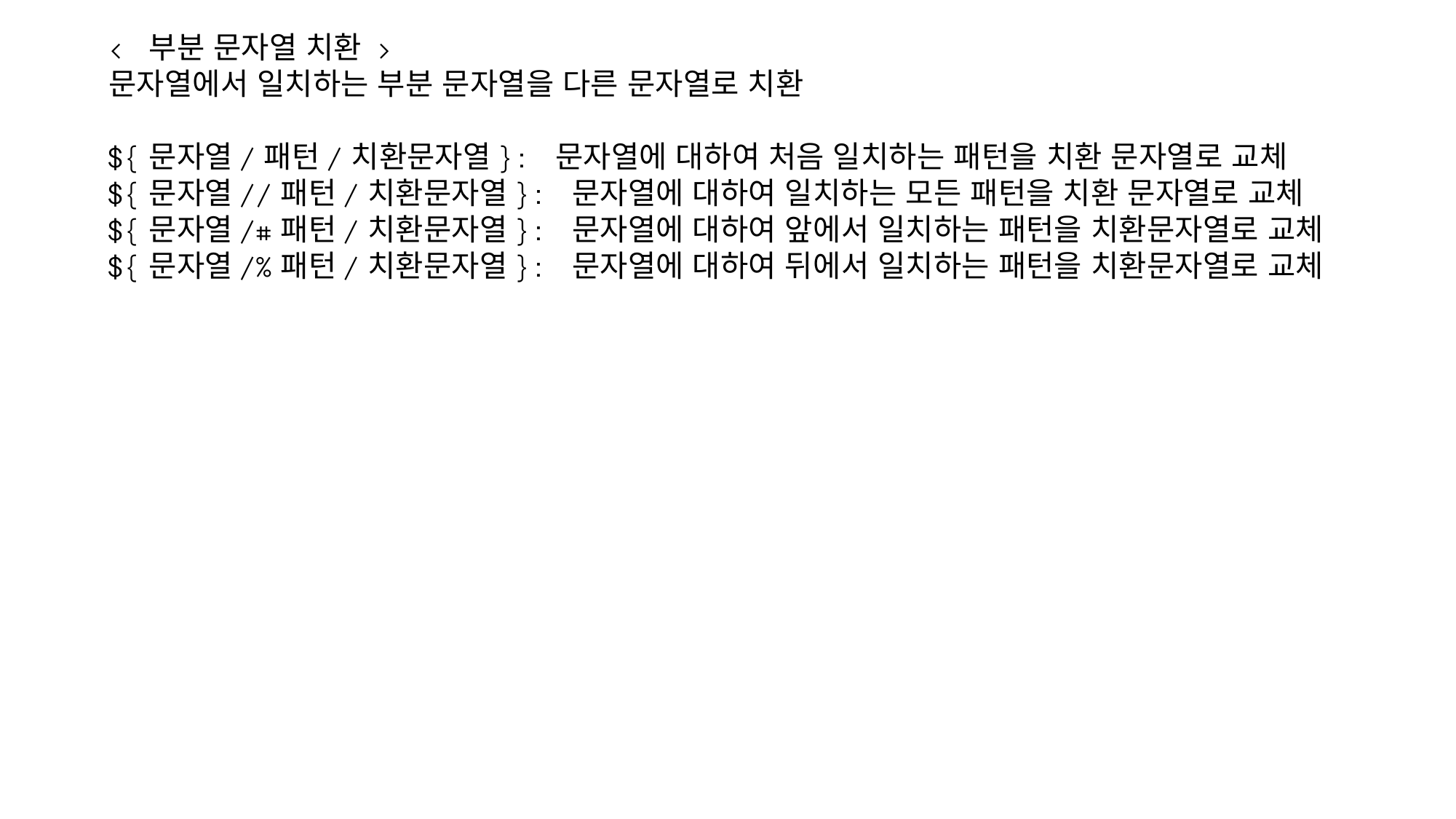

< 부분 문자열 치환 >
문자열에서 일치하는 부분 문자열을 다른 문자열로 치환

${문자열/패턴/치환문자열}: 문자열에 대하여 처음 일치하는 패턴을 치환 문자열로 교체
${문자열//패턴/치환문자열}: 문자열에 대하여 일치하는 모든 패턴을 치환 문자열로 교체
${문자열/#패턴/치환문자열}: 문자열에 대하여 앞에서 일치하는 패턴을 치환문자열로 교체
${문자열/%패턴/치환문자열}: 문자열에 대하여 뒤에서 일치하는 패턴을 치환문자열로 교체